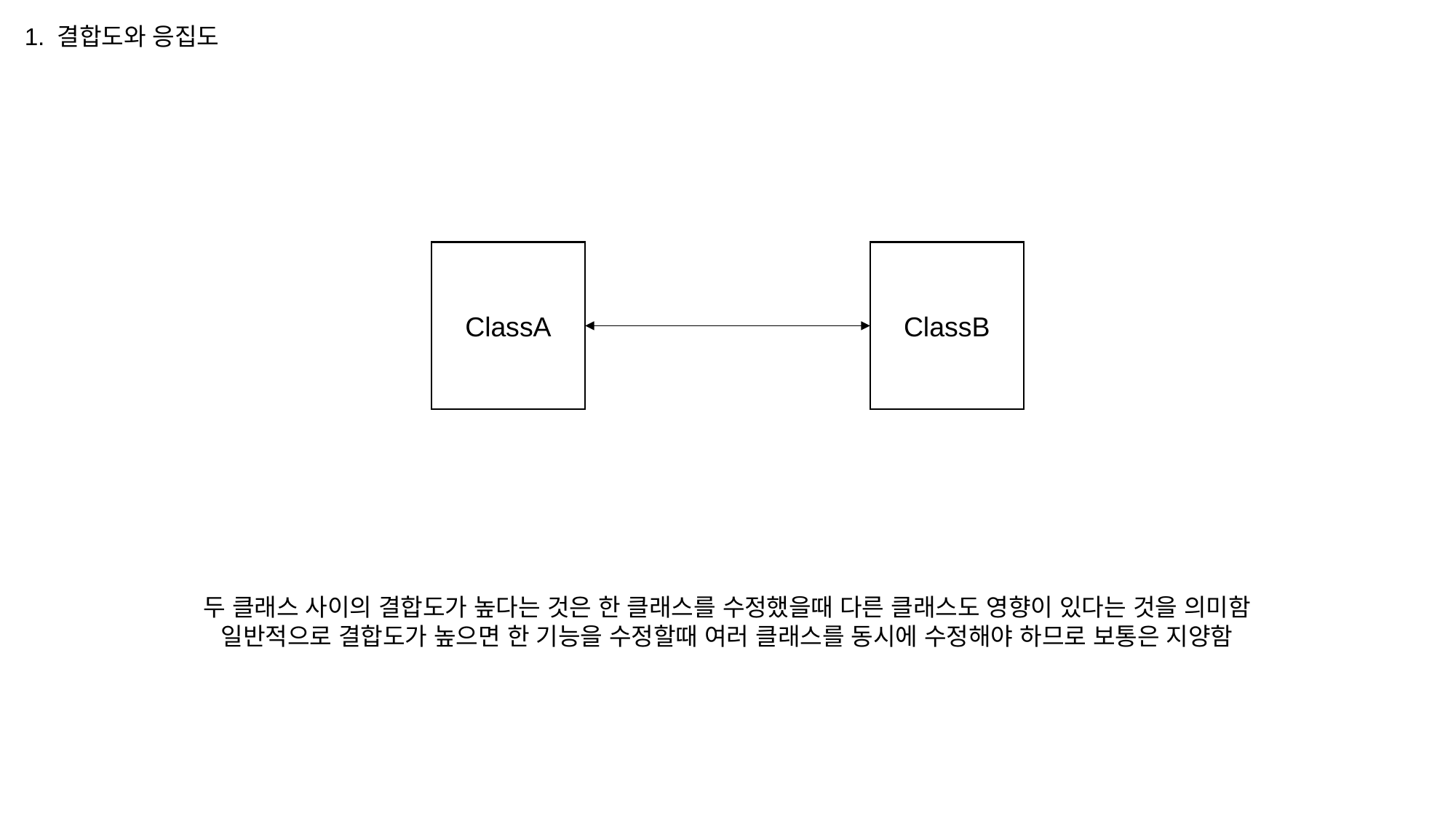

1. 결합도와 응집도
ClassA
ClassB
두 클래스 사이의 결합도가 높다는 것은 한 클래스를 수정했을때 다른 클래스도 영향이 있다는 것을 의미함
일반적으로 결합도가 높으면 한 기능을 수정할때 여러 클래스를 동시에 수정해야 하므로 보통은 지양함